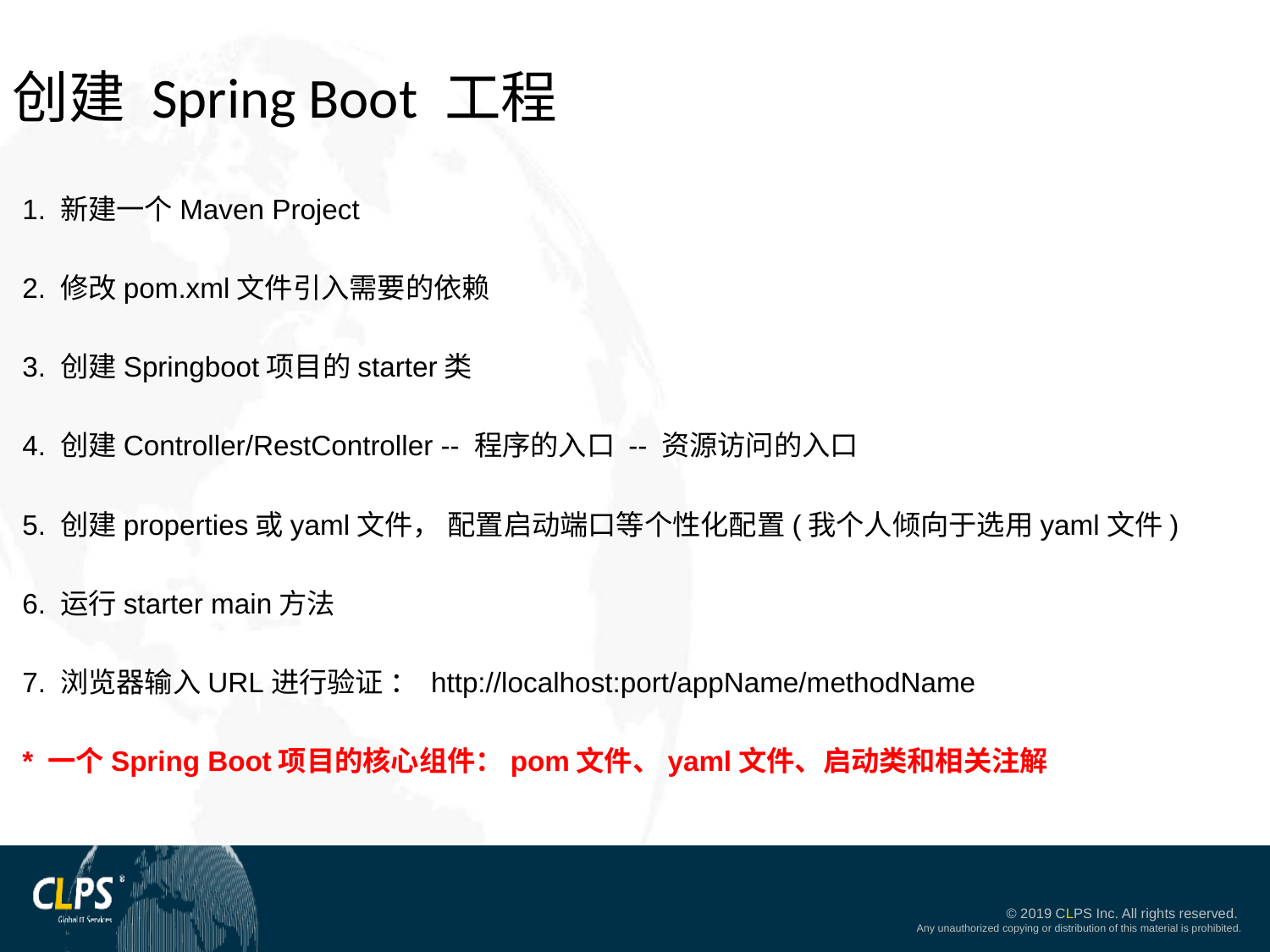

创建 Spring Boot 工程

1. 新建一个Maven Project

2. 修改pom.xml文件引入需要的依赖

3. 创建Springboot项目的starter类

4. 创建Controller/RestController -- 程序的入口 -- 资源访问的入口

5. 创建properties或yaml文件， 配置启动端口等个性化配置(我个人倾向于选用yaml文件)

6. 运行starter main方法

7. 浏览器输入URL进行验证 ： http://localhost:port/appName/methodName

* 一个Spring Boot项目的核心组件：pom文件、yaml文件、启动类和相关注解
5